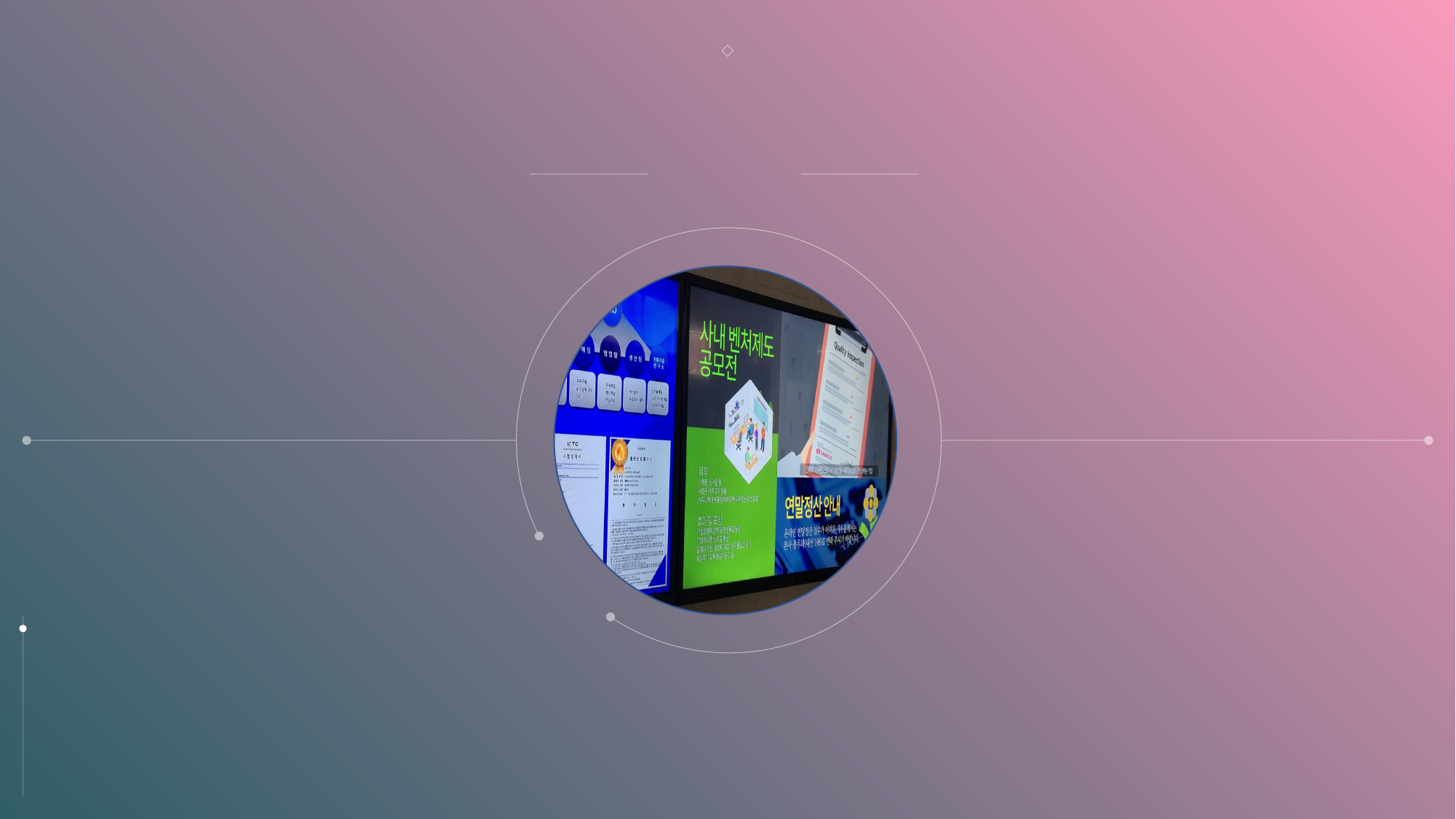

# 스마트 게시판
idea

Explanation
Concept
Function
Practicality
Summary

7